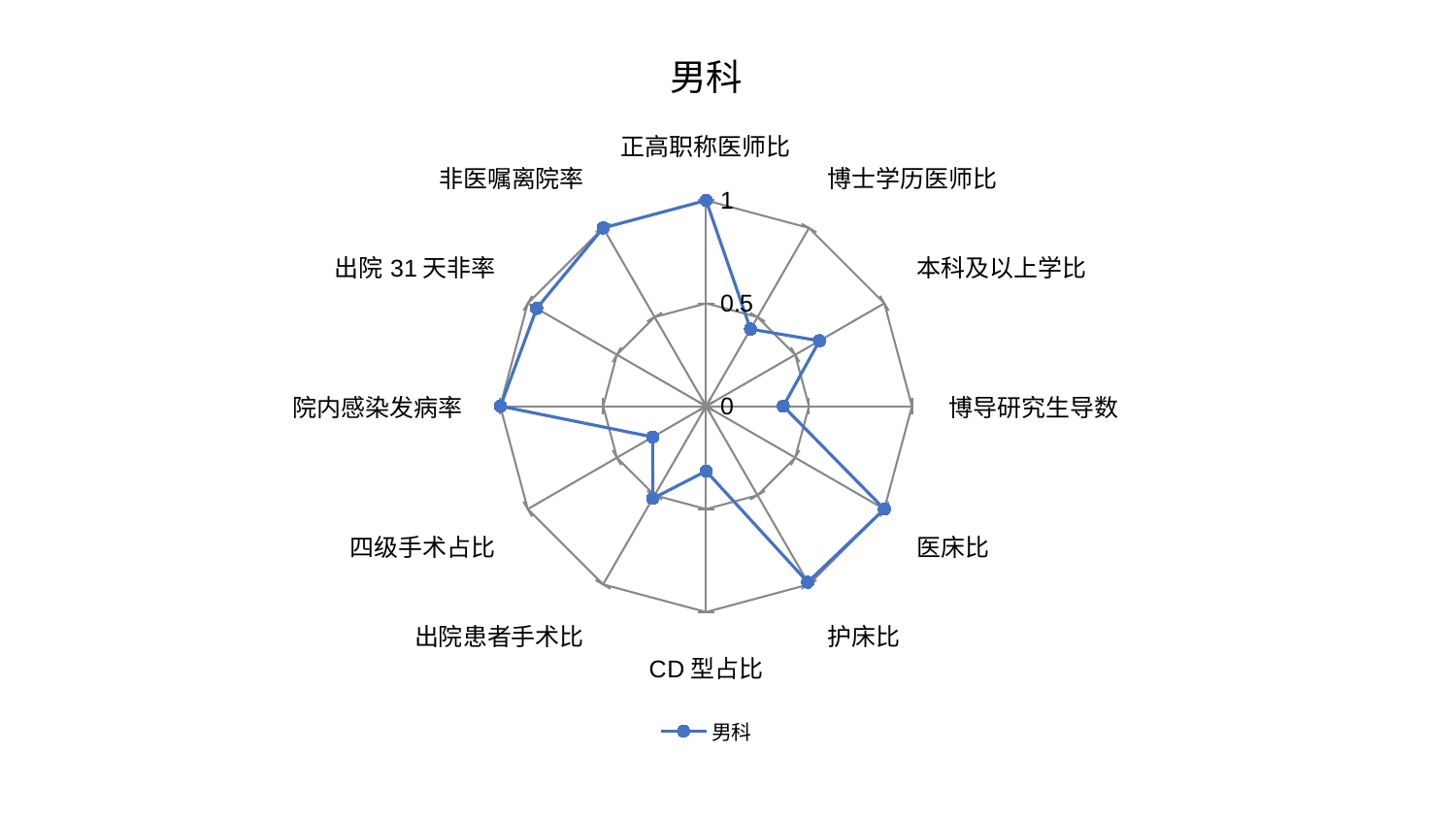

### Chart: 男科

| Category | 男科 |
|---|---|
| 正高职称医师比 | 1.0 |
| 博士学历医师比 | 0.432539682539683 |
| 本科及以上学比 | 0.636363636363636 |
| 博导研究生导数 | 0.375 |
| 医床比 | 1.0 |
| 护床比 | 0.987830790032838 |
| CD型占比 | 0.315496098104794 |
| 出院患者手术比 | 0.518113473580692 |
| 四级手术占比 | 0.299309381333682 |
| 院内感染发病率 | 0.998412698412698 |
| 出院31天非率 | 0.950165736275903 |
| 非医嘱离院率 | 1.0 |
17